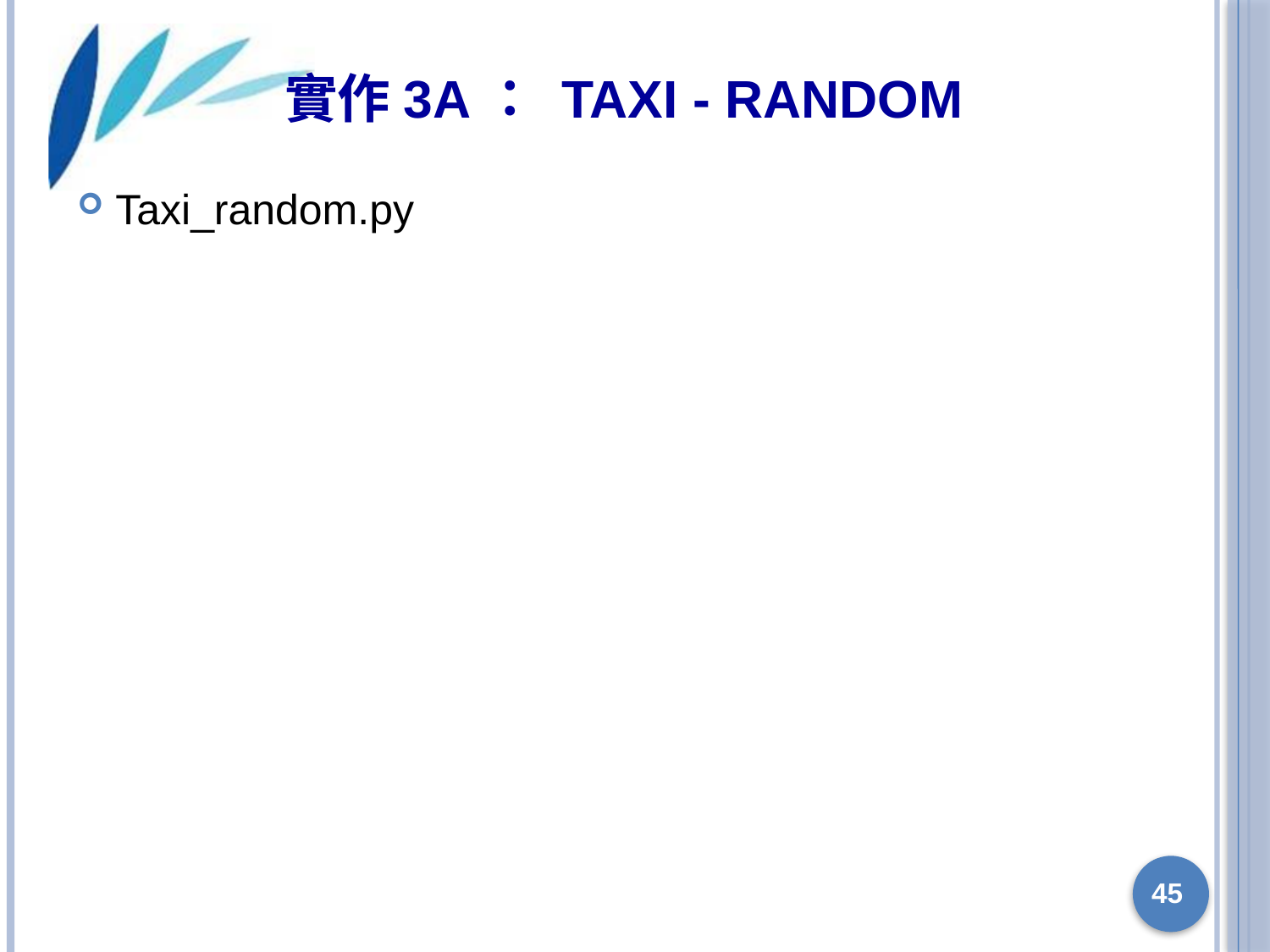

# 實作3A： Taxi - random
Taxi_random.py
45